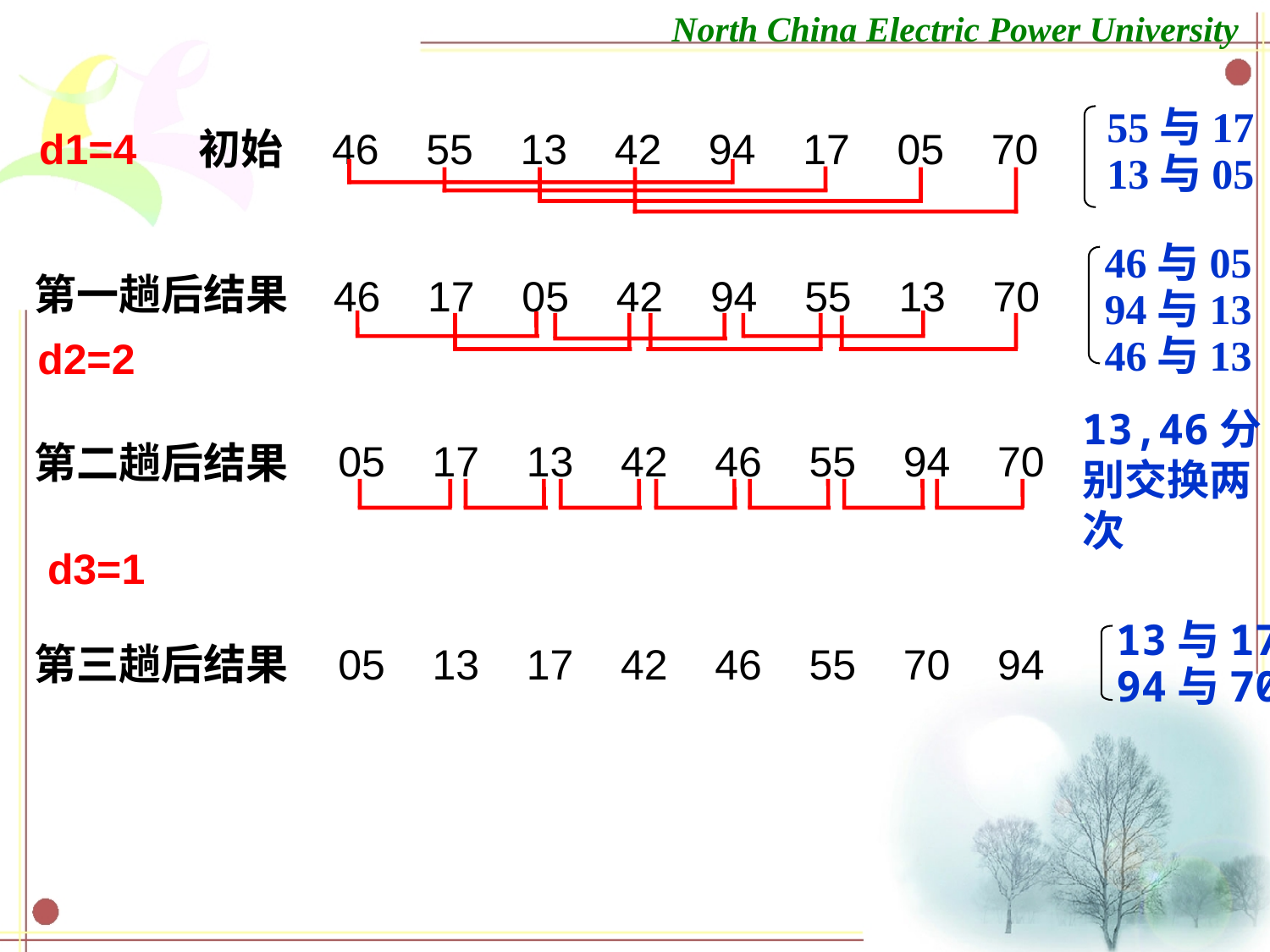

55与17
13与05

d1=4
初始
46    55    13    42    94    17    05    70

46与05
94与13
46与13

第一趟后结果
46    17    05    42    94    55    13    70

d2=2
13,46分
别交换两
次
05    17    13    42    46    55    94    70
第二趟后结果

d3=1

13与17
94与70
第三趟后结果
05    13    17    42    46    55    70    94